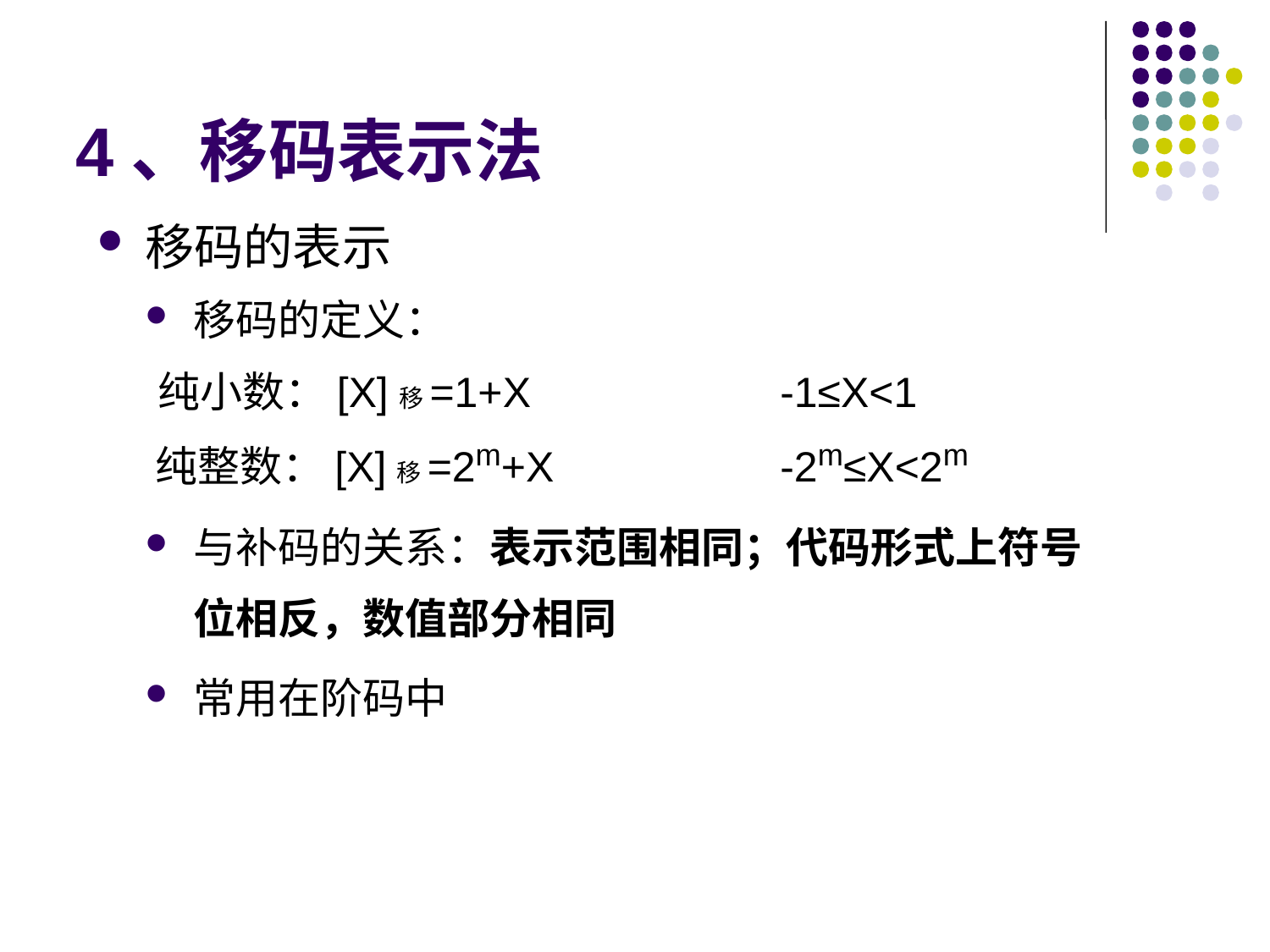

# 4、移码表示法
移码的表示
移码的定义：
    纯小数：[X]移=1+X		-1≤X<1
     纯整数：[X]移=2m+X		-2m≤X<2m
与补码的关系：表示范围相同；代码形式上符号位相反，数值部分相同
常用在阶码中

37